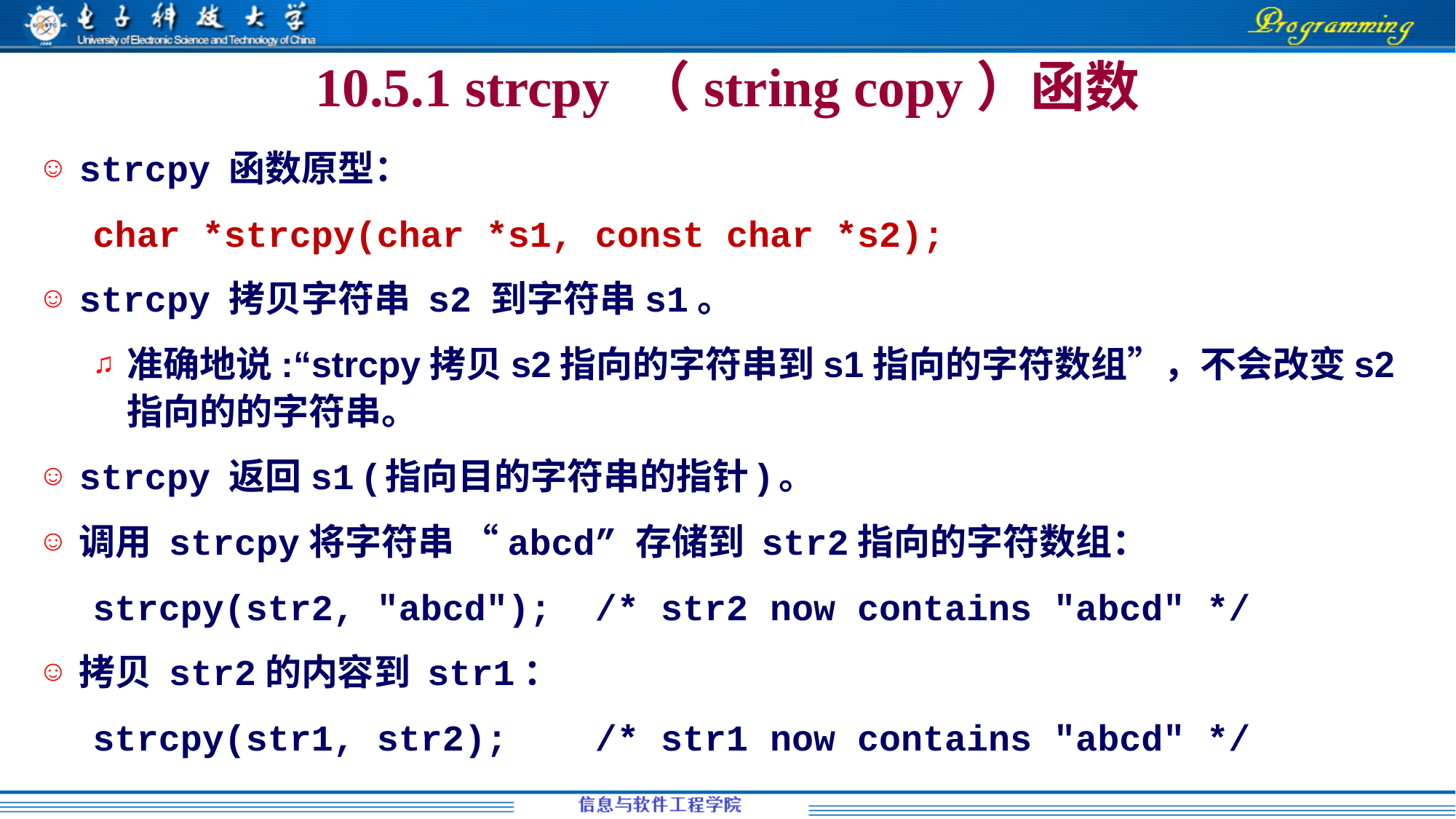

10.5.1 strcpy （string copy）函数
strcpy 函数原型：
char *strcpy(char *s1, const char *s2);
strcpy 拷贝字符串 s2 到字符串s1。
准确地说:“strcpy拷贝s2指向的字符串到s1指向的字符数组”，不会改变s2指向的的字符串。
strcpy 返回s1 (指向目的字符串的指针)。
调用 strcpy将字符串 “abcd” 存储到 str2指向的字符数组：
strcpy(str2, "abcd");  /* str2 now contains "abcd" */
拷贝 str2的内容到 str1：
strcpy(str1, str2);    /* str1 now contains "abcd" */